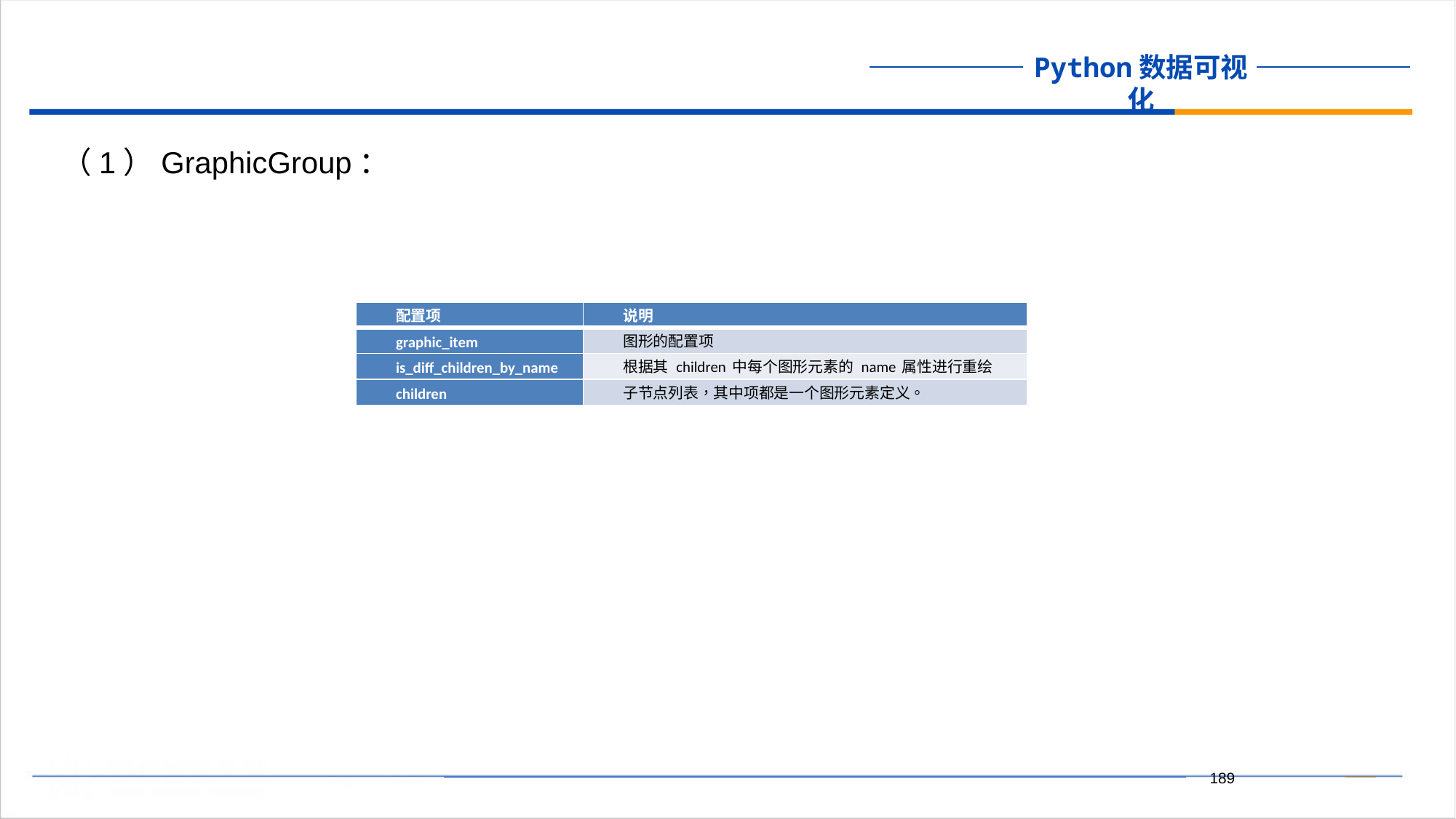

（1）GraphicGroup：
| 配置项 | 说明 |
| --- | --- |
| graphic\_item | 图形的配置项 |
| is\_diff\_children\_by\_name | 根据其 children 中每个图形元素的 name 属性进行重绘 |
| children | 子节点列表，其中项都是一个图形元素定义。 |